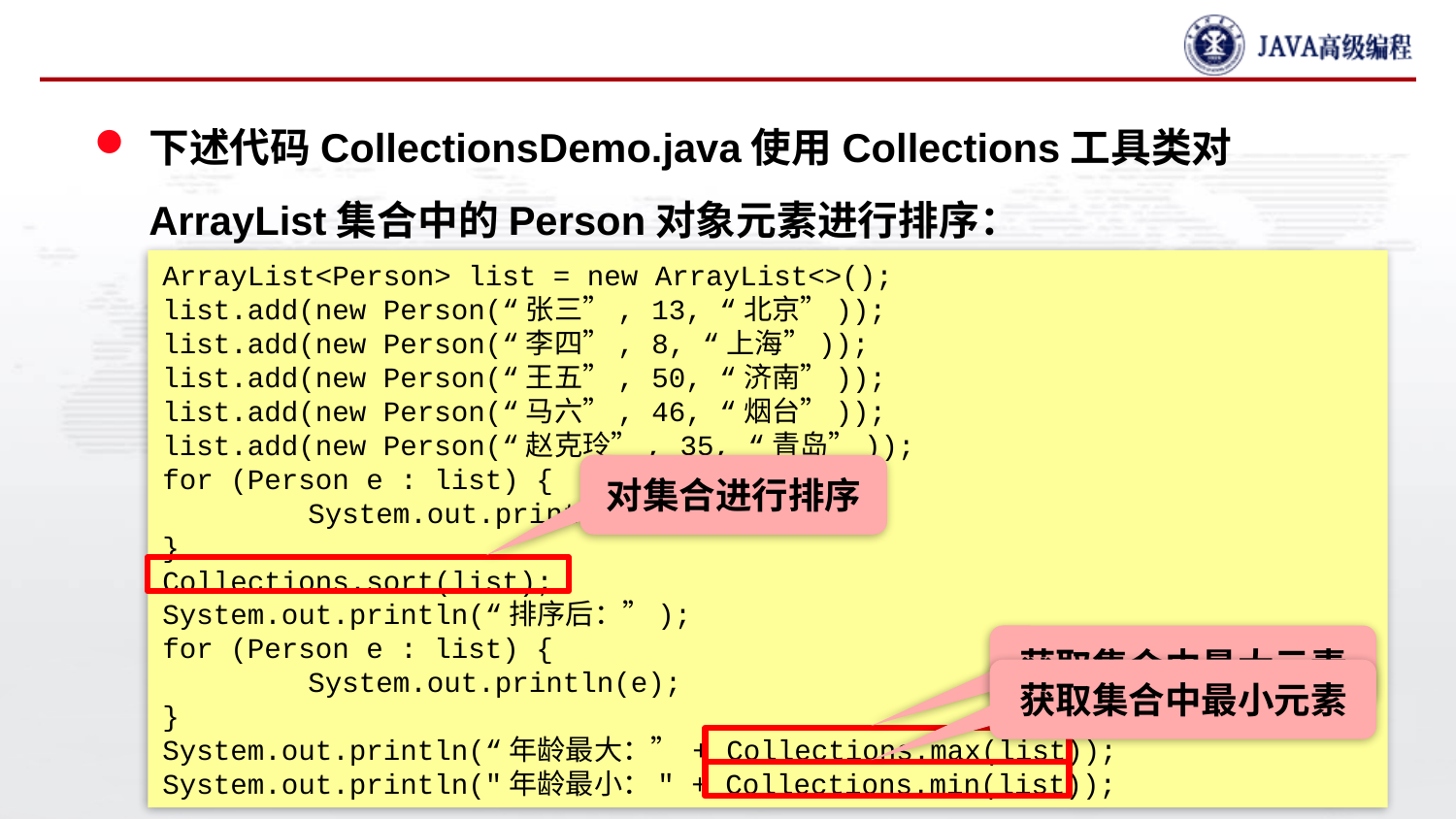

#
下述代码CollectionsDemo.java使用Collections工具类对ArrayList集合中的Person对象元素进行排序：

ArrayList<Person> list = new ArrayList<>();
list.add(new Person(“张三”, 13, “北京”));
list.add(new Person(“李四”, 8, “上海”));
list.add(new Person(“王五”, 50, “济南”));
list.add(new Person(“马六”, 46, “烟台”));
list.add(new Person(“赵克玲”, 35, “青岛”));
for (Person e : list) {
	System.out.println(e);
}
Collections.sort(list);
System.out.println(“排序后：”);
for (Person e : list) {
	System.out.println(e);
}
System.out.println(“年龄最大：” + Collections.max(list));
System.out.println("年龄最小：" + Collections.min(list));
对集合进行排序

获取集合中最大元素
获取集合中最小元素